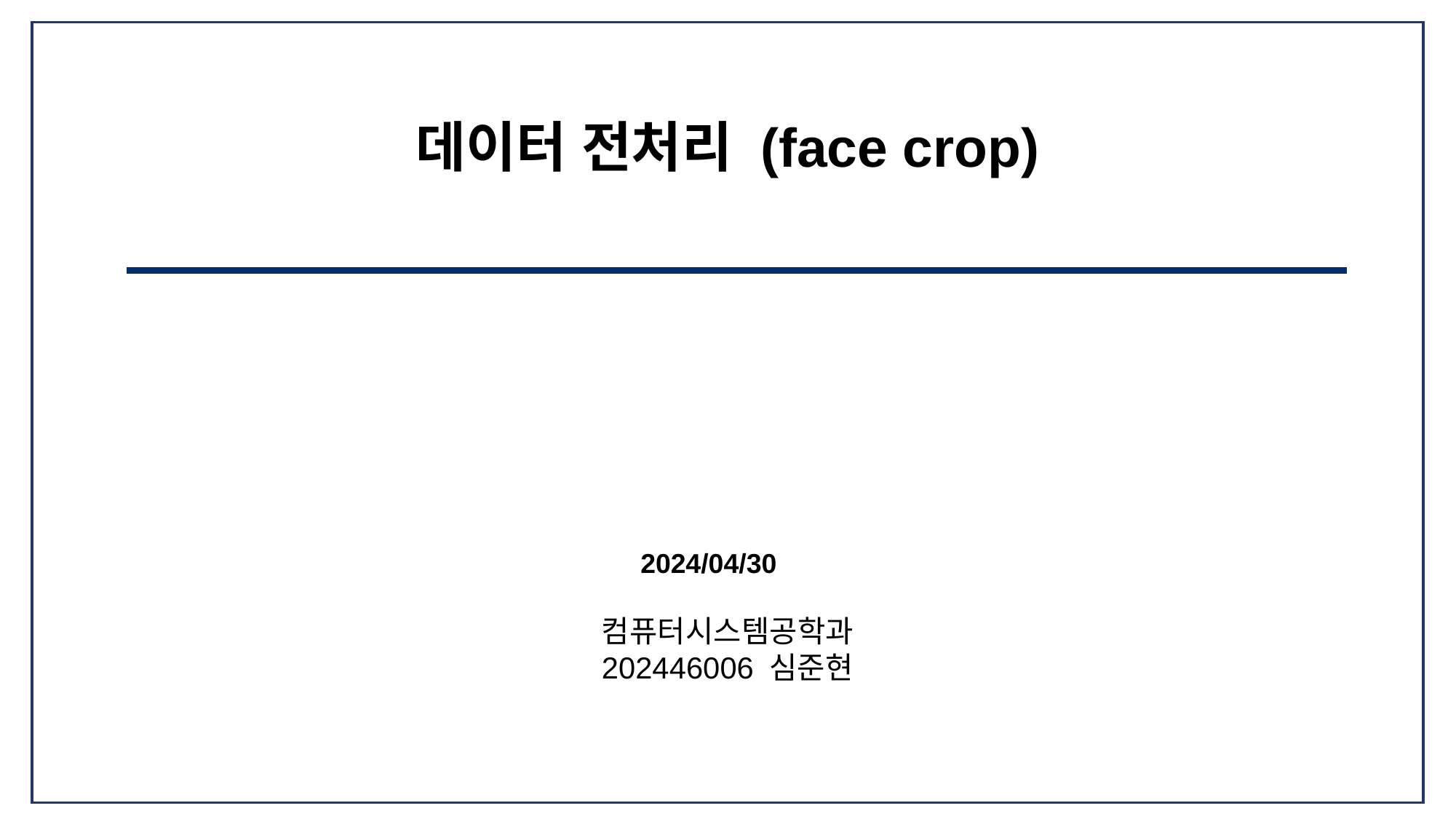

데이터 전처리 (face crop)
2024/04/30
컴퓨터시스템공학과
202446006 심준현